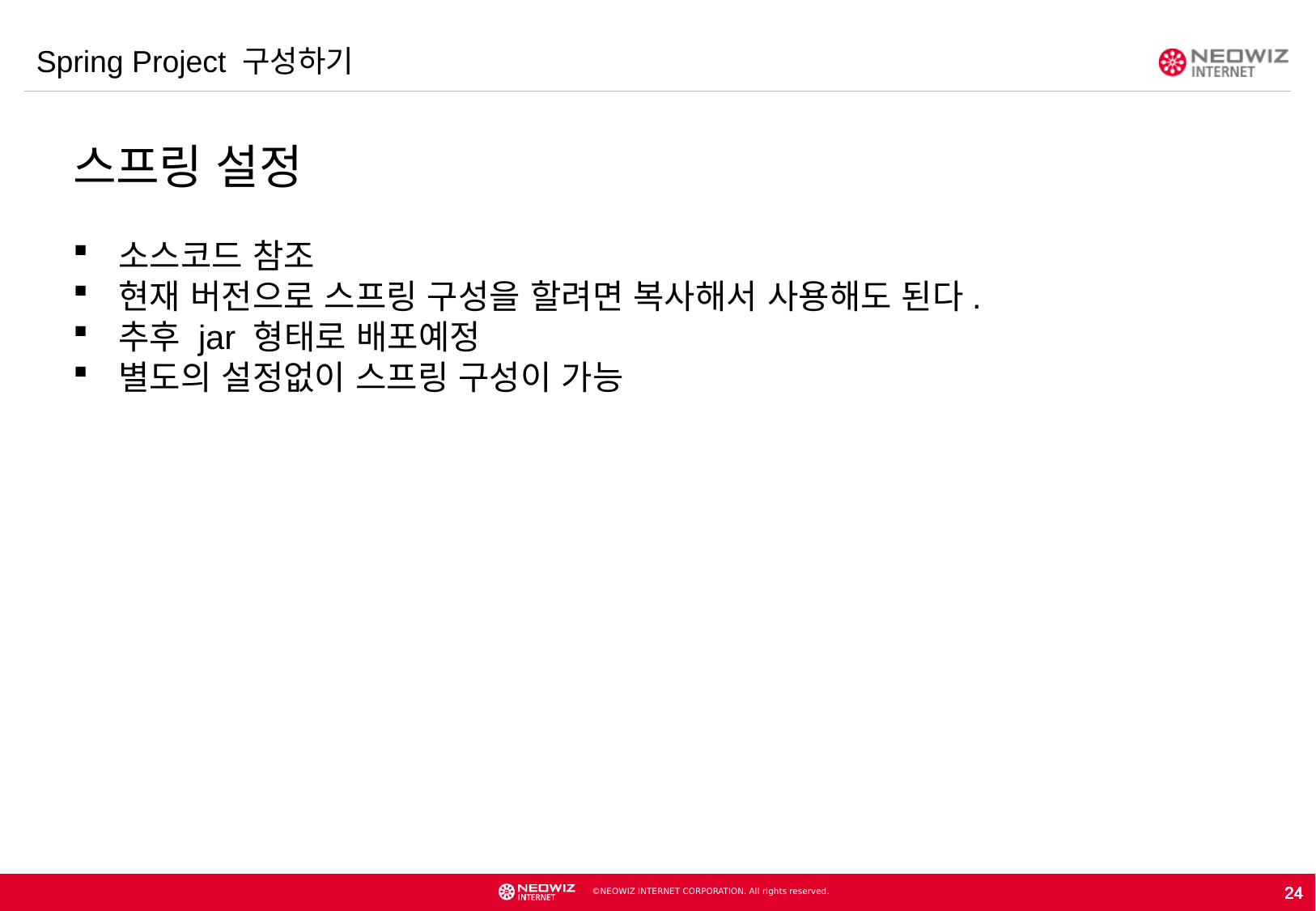

Spring Project 구성하기

스프링 설정

소스코드 참조
현재 버전으로 스프링 구성을 할려면 복사해서 사용해도 된다.
추후 jar 형태로 배포예정
별도의 설정없이 스프링 구성이 가능

24
24
24
24
24
24
24
24
24
24
24
24
24
24